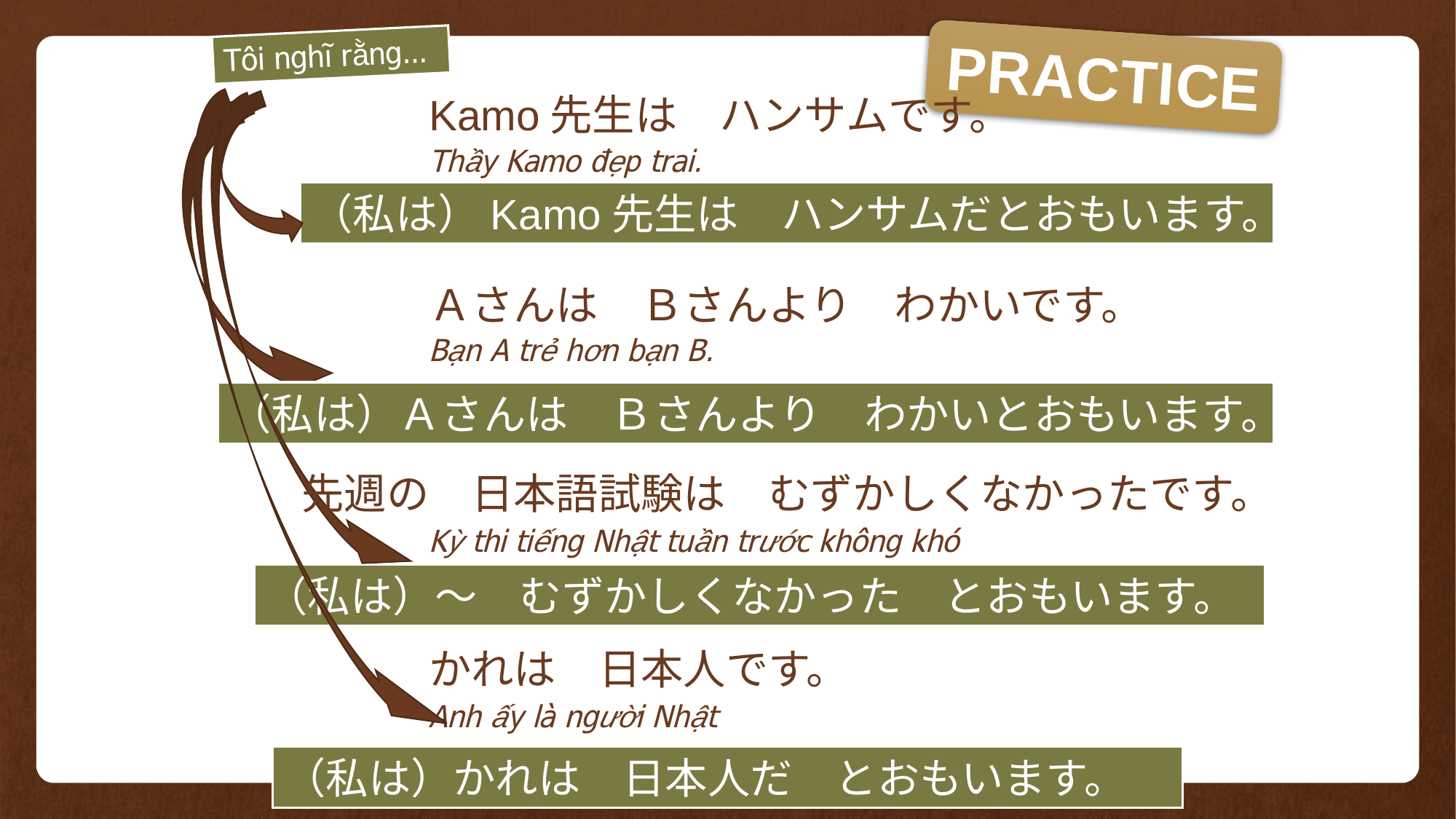

Tôi nghĩ rằng…
PRACTICE
Kamo先生は　ハンサムです。

Thầy Kamo đẹp trai.
（私は）Kamo先生は　ハンサムだとおもいます。
Ａさんは　Ｂさんより　わかいです。
Bạn A trẻ hơn bạn B.
（私は）Ａさんは　Ｂさんより　わかいとおもいます。
先週の　日本語試験は　むずかしくなかったです。
Kỳ thi tiếng Nhật tuần trước không khó
（私は）～　むずかしくなかった　とおもいます。
かれは　日本人です。
Anh ấy là người Nhật
（私は）かれは　日本人だ　とおもいます。